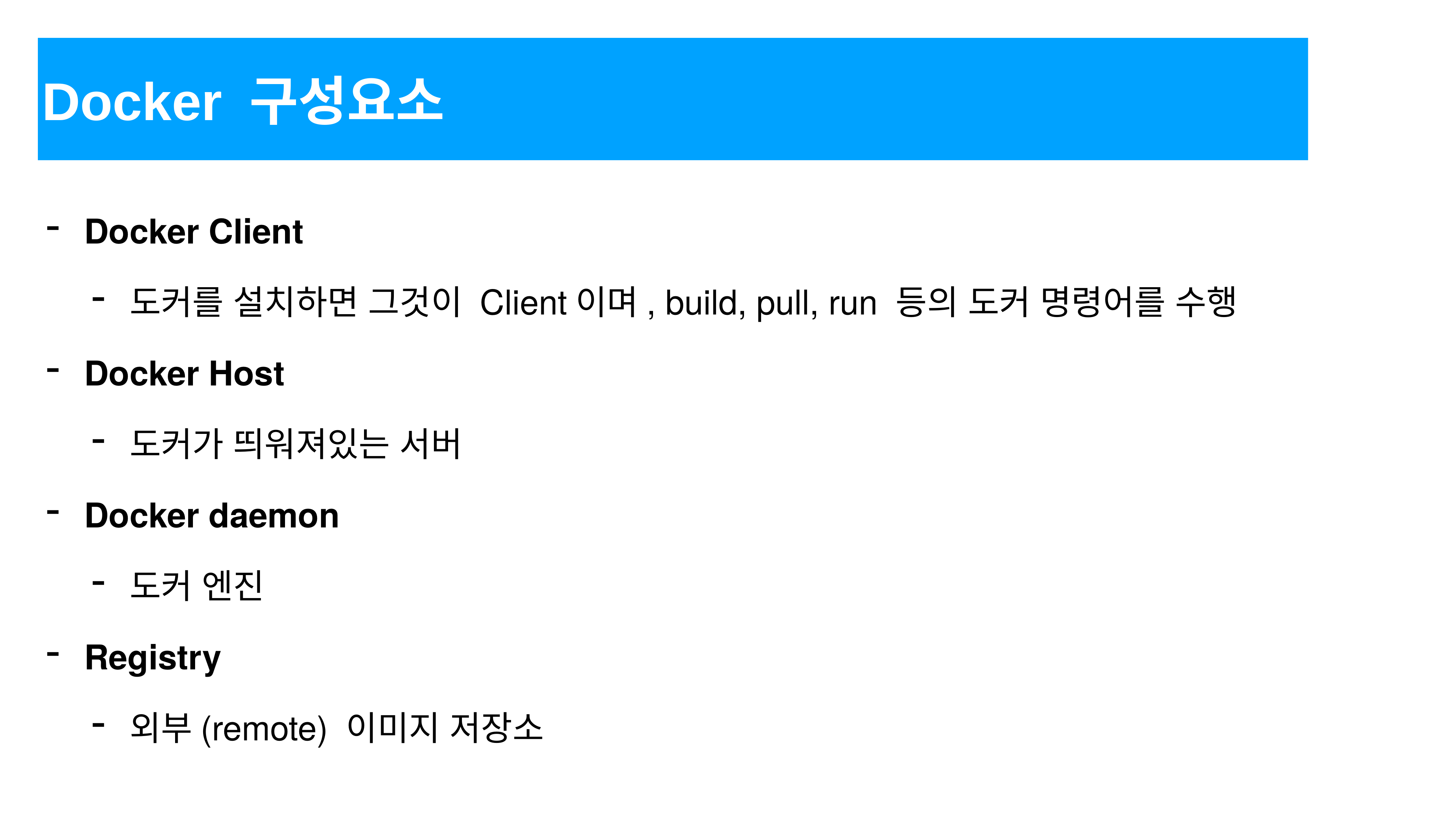

Docker 구성요소
Docker Client
도커를 설치하면 그것이 Client이며, build, pull, run 등의 도커 명령어를 수행
Docker Host
도커가 띄워져있는 서버
Docker daemon
도커 엔진
Registry
외부(remote) 이미지 저장소